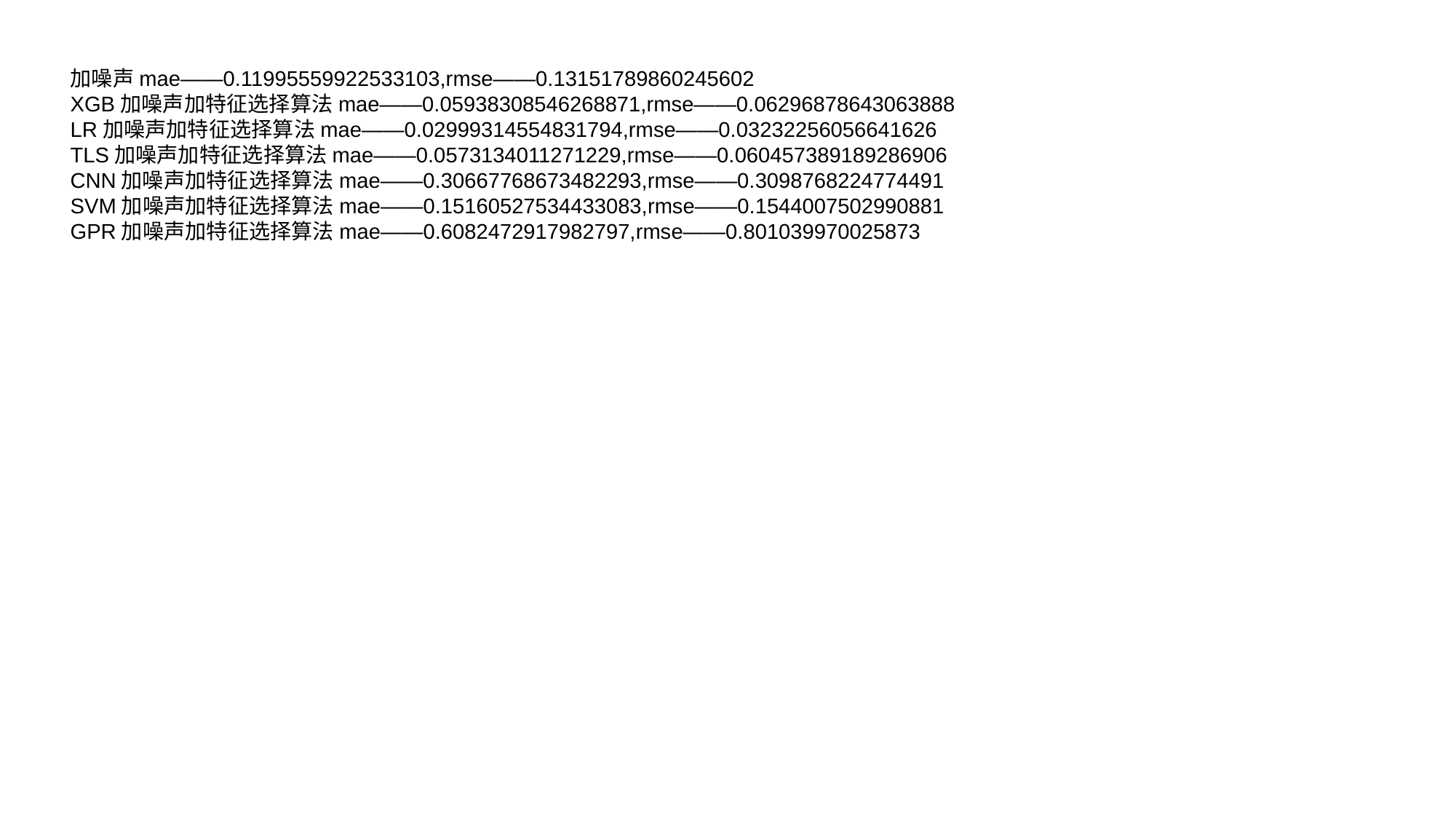

加噪声mae——0.11995559922533103,rmse——0.13151789860245602
XGB加噪声加特征选择算法mae——0.05938308546268871,rmse——0.06296878643063888
LR加噪声加特征选择算法mae——0.02999314554831794,rmse——0.03232256056641626
TLS加噪声加特征选择算法mae——0.0573134011271229,rmse——0.060457389189286906
CNN加噪声加特征选择算法mae——0.30667768673482293,rmse——0.3098768224774491
SVM加噪声加特征选择算法mae——0.15160527534433083,rmse——0.1544007502990881
GPR加噪声加特征选择算法mae——0.6082472917982797,rmse——0.801039970025873